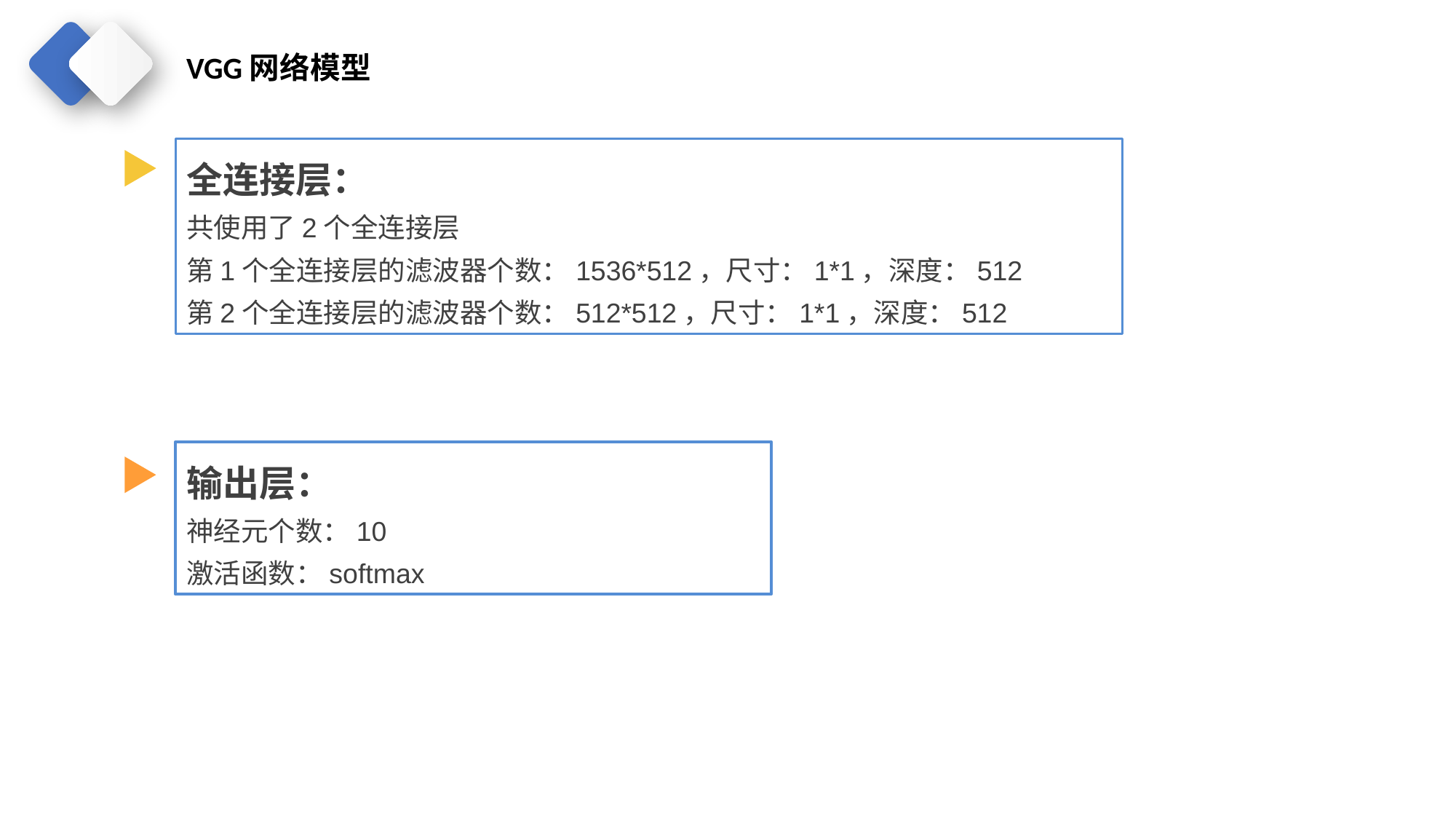

VGG网络模型
全连接层：
共使用了2个全连接层
第1个全连接层的滤波器个数：1536*512，尺寸：1*1，深度：512
第2个全连接层的滤波器个数：512*512，尺寸：1*1，深度：512

输出层：
神经元个数：10
激活函数：softmax